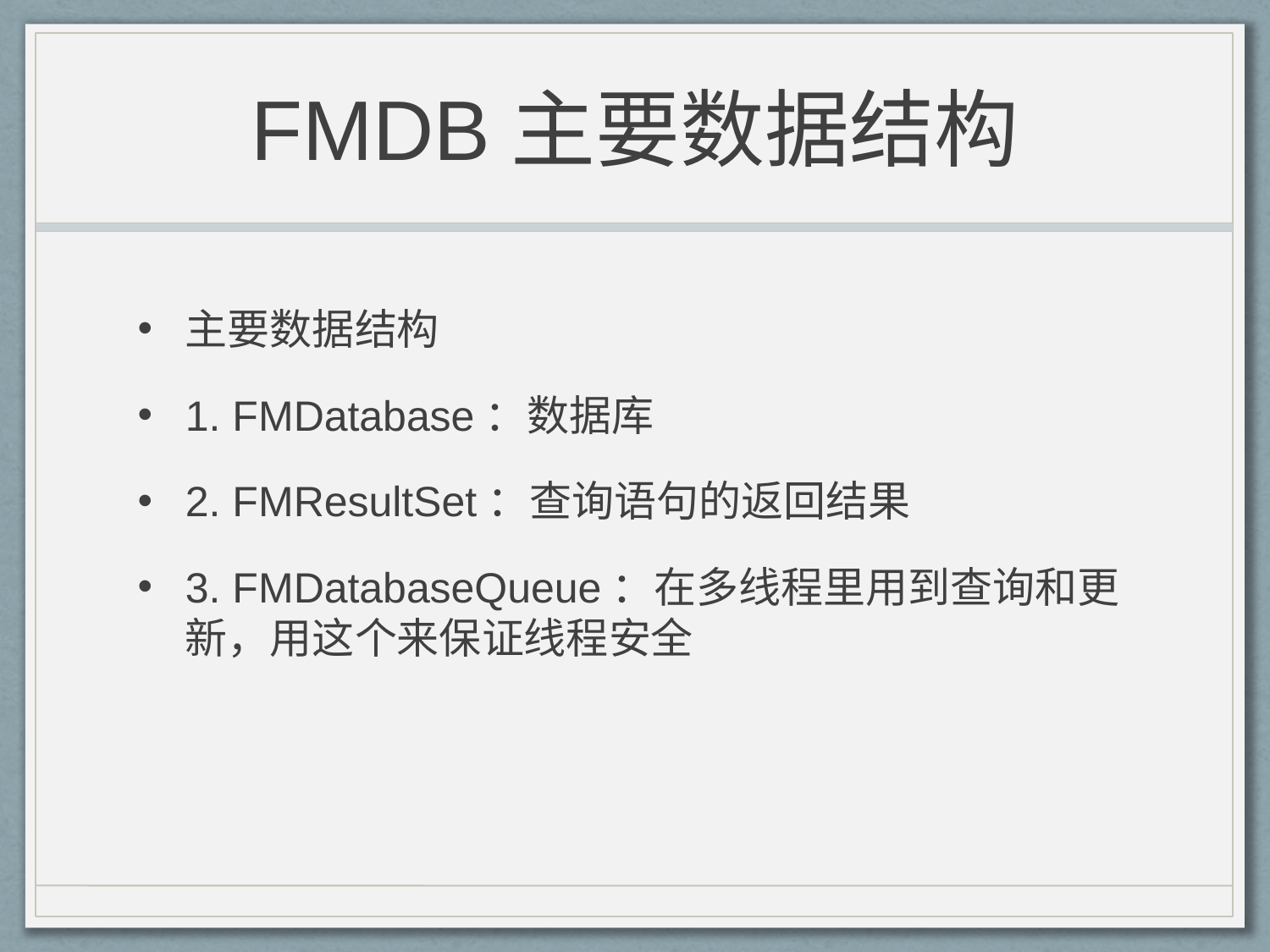

# FMDB主要数据结构
主要数据结构
1. FMDatabase：数据库
2. FMResultSet：查询语句的返回结果
3. FMDatabaseQueue：在多线程里用到查询和更新，用这个来保证线程安全